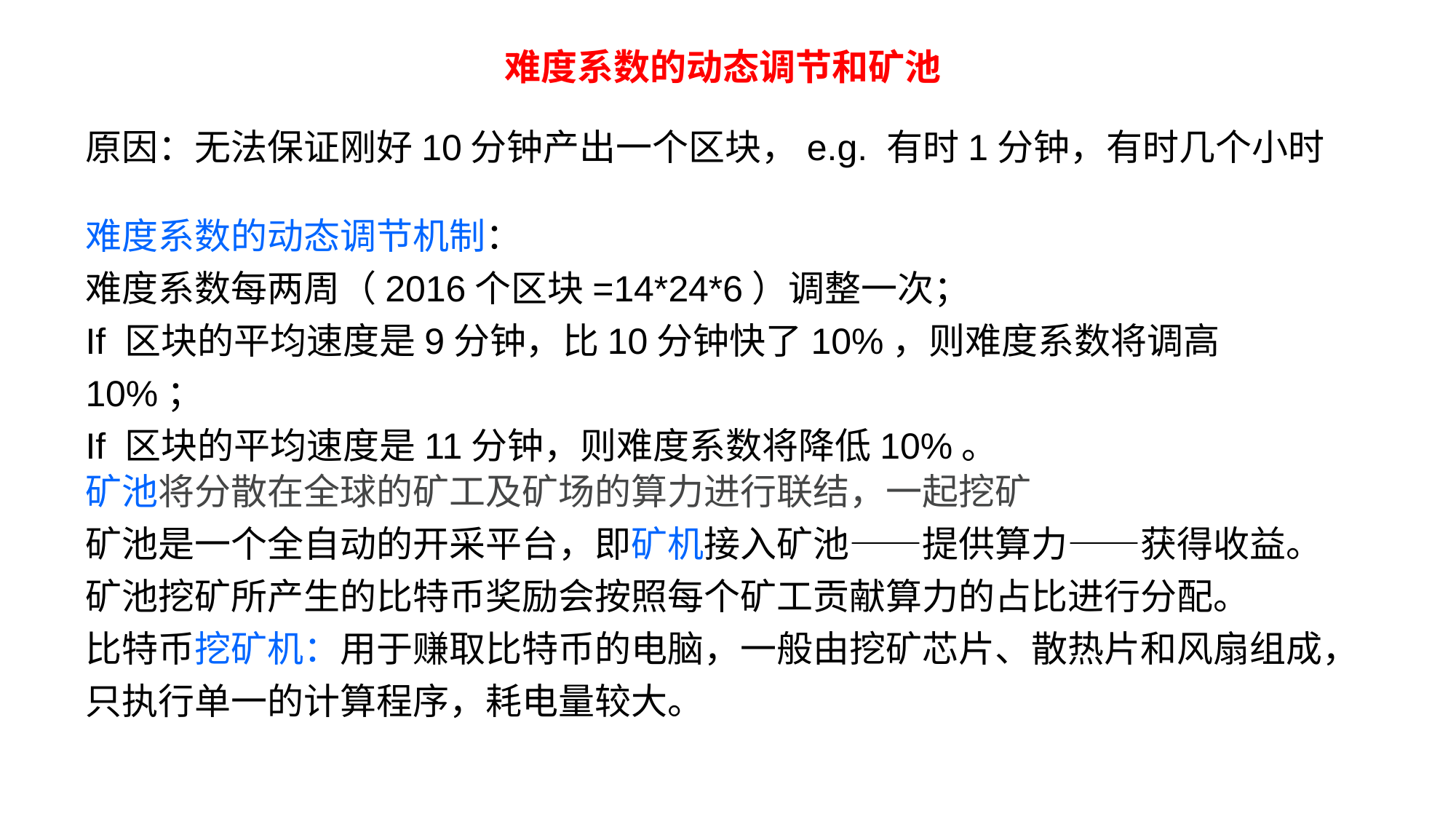

难度系数的动态调节和矿池
原因：无法保证刚好10分钟产出一个区块，e.g. 有时1分钟，有时几个小时
难度系数的动态调节机制：
难度系数每两周（2016个区块=14*24*6）调整一次；
If 区块的平均速度是9分钟，比10分钟快了10%，则难度系数将调高10%；
If 区块的平均速度是11分钟，则难度系数将降低10%。
矿池将分散在全球的矿工及矿场的算力进行联结，一起挖矿
矿池是一个全自动的开采平台，即矿机接入矿池——提供算力——获得收益。
矿池挖矿所产生的比特币奖励会按照每个矿工贡献算力的占比进行分配。
比特币挖矿机：用于赚取比特币的电脑，一般由挖矿芯片、散热片和风扇组成，只执行单一的计算程序，耗电量较大。